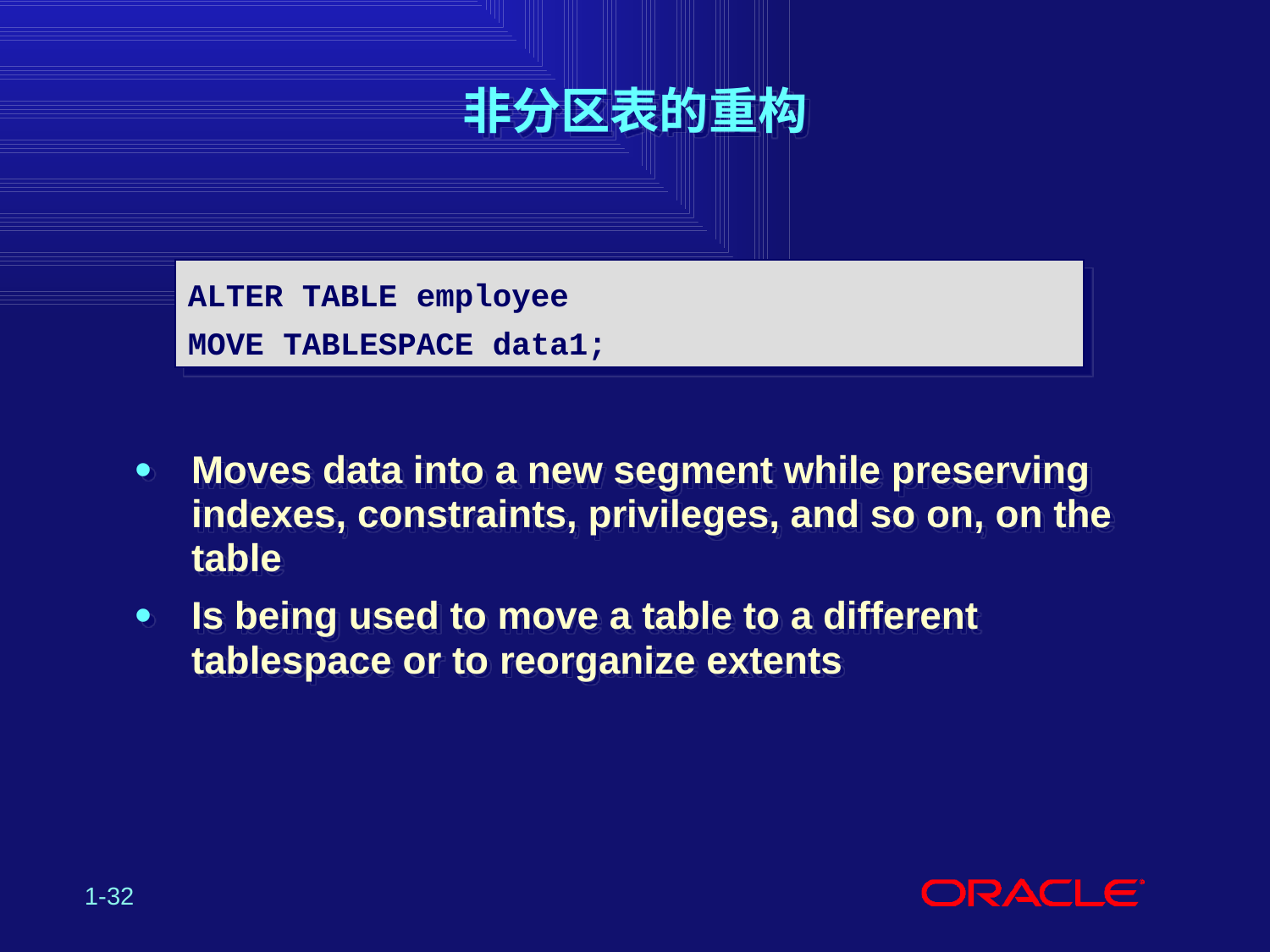

# 非分区表的重构
ALTER TABLE employee
MOVE TABLESPACE data1;
Moves data into a new segment while preserving indexes, constraints, privileges, and so on, on the table
Is being used to move a table to a different tablespace or to reorganize extents